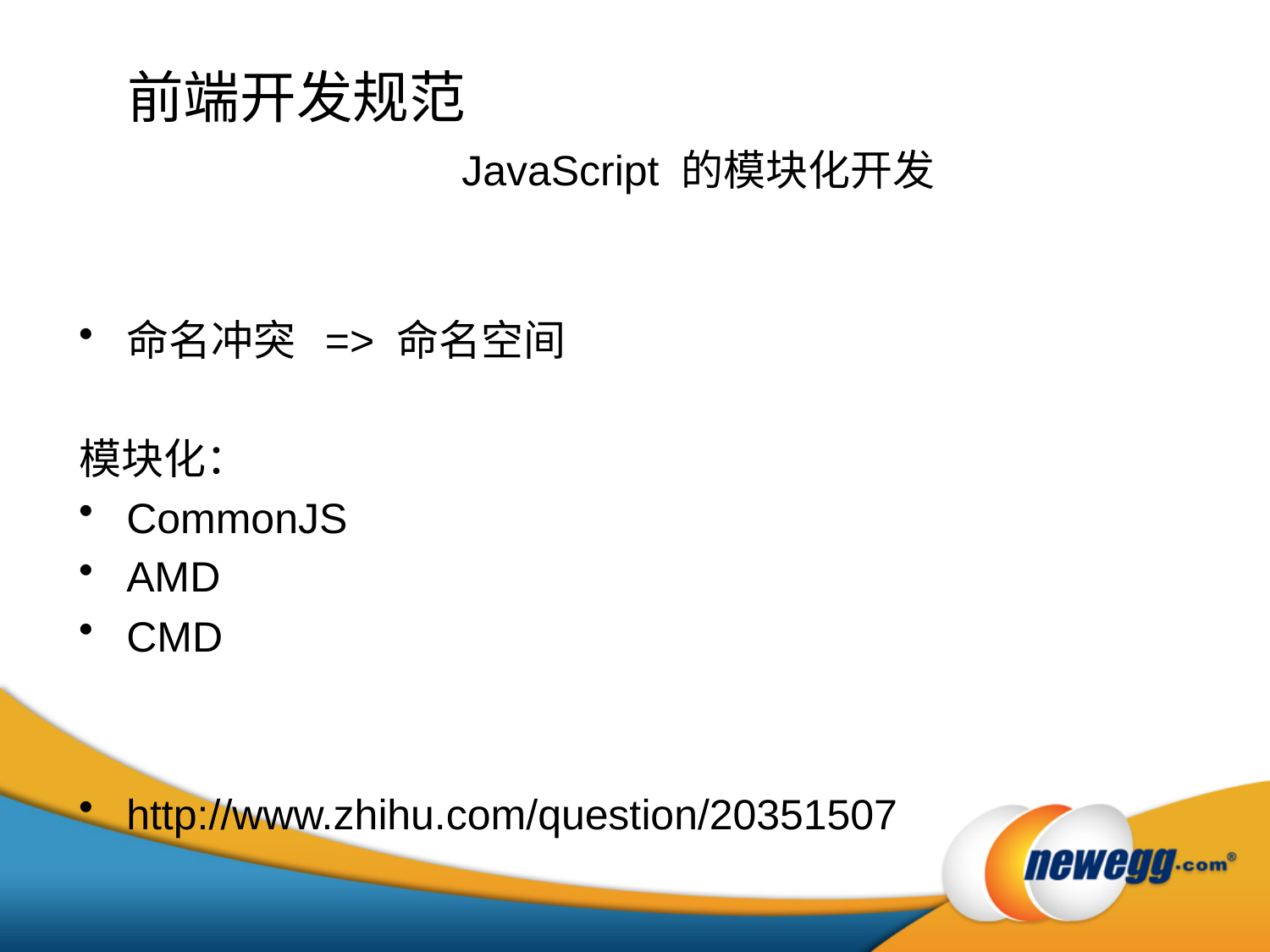

# 前端开发规范							JavaScript 的模块化开发

命名冲突  => 命名空间

模块化：
CommonJS
AMD
CMD

http://www.zhihu.com/question/20351507